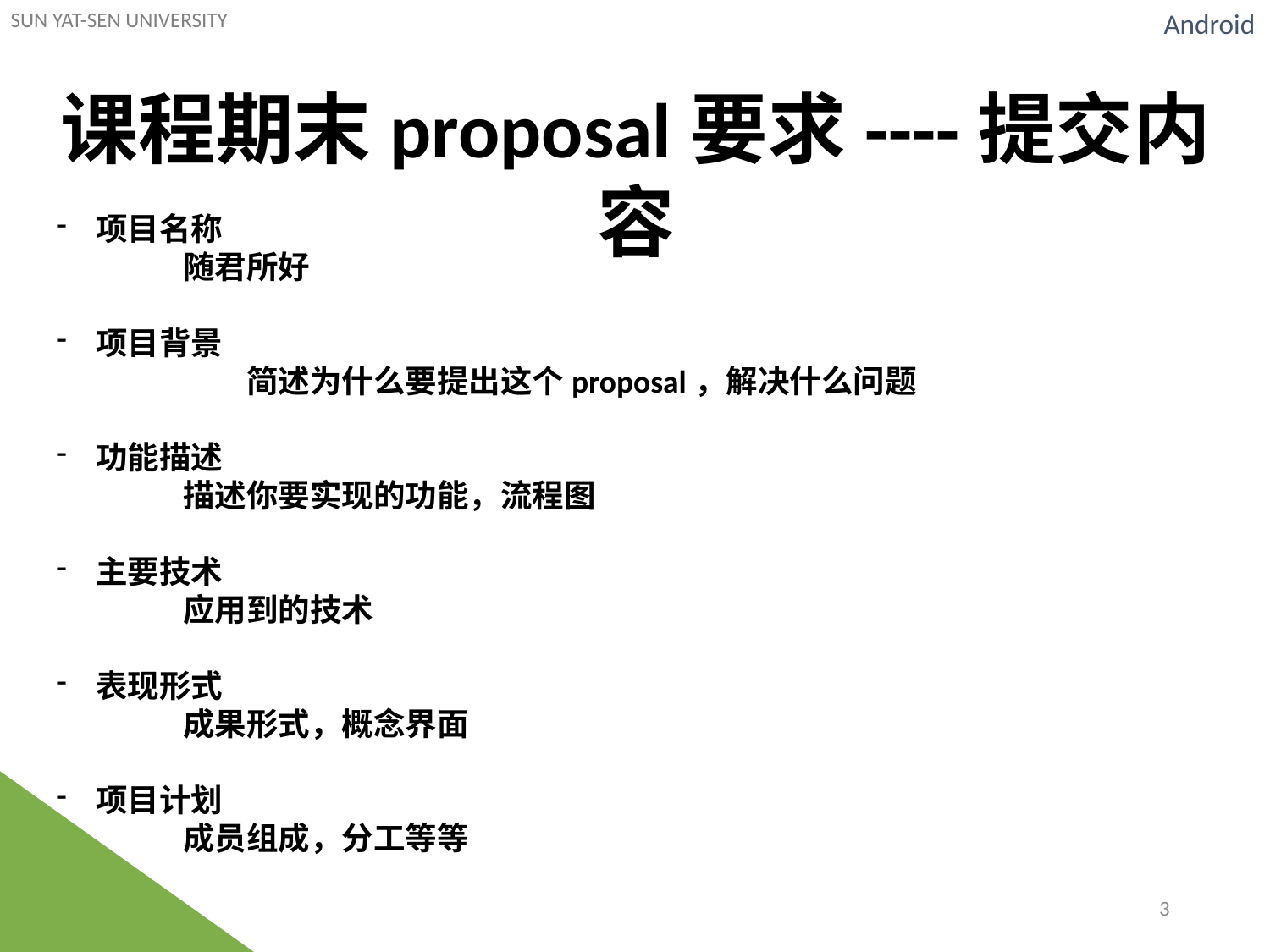

SUN YAT-SEN UNIVERSITY
Android
课程期末proposal要求----提交内容

项目名称
	随君所好

项目背景
	简述为什么要提出这个proposal，解决什么问题

功能描述
	描述你要实现的功能，流程图

主要技术
	应用到的技术

表现形式
	成果形式，概念界面

项目计划
	成员组成，分工等等

3